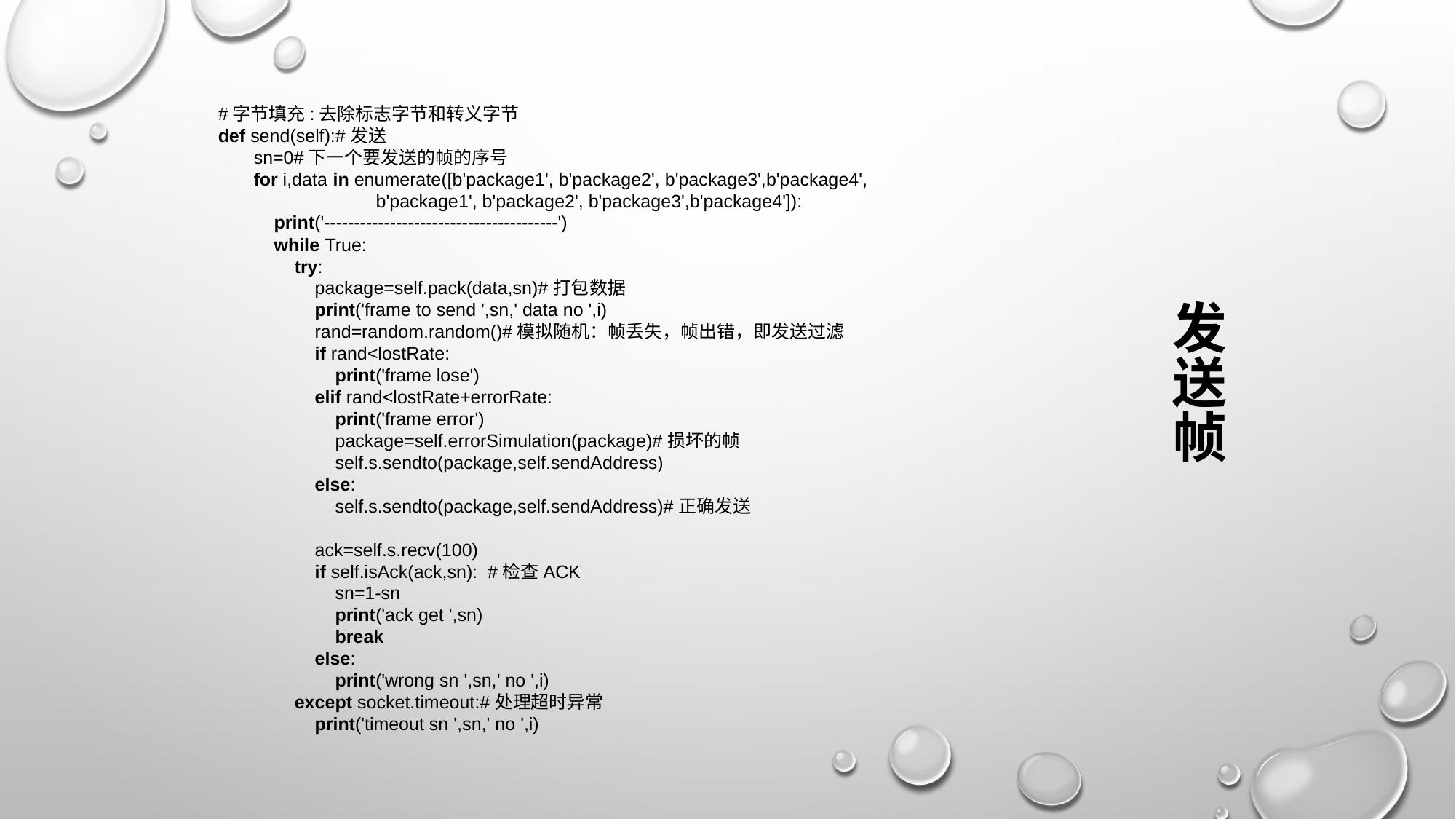

# 发送帧

#字节填充:去除标志字节和转义字节
def send(self):#发送
       sn=0#下一个要发送的帧的序号
       for i,data in enumerate([b'package1', b'package2', b'package3',b'package4',
                               b'package1', b'package2', b'package3',b'package4']):
           print('---------------------------------------')
           while True:
               try:
                   package=self.pack(data,sn)#打包数据
                   print('frame to send ',sn,' data no ',i)
                   rand=random.random()#模拟随机：帧丢失，帧出错，即发送过滤
                   if rand<lostRate:
                       print('frame lose')
                   elif rand<lostRate+errorRate:
                       print('frame error')
                       package=self.errorSimulation(package)#损坏的帧
                       self.s.sendto(package,self.sendAddress)
                   else:
                       self.s.sendto(package,self.sendAddress)#正确发送

                   ack=self.s.recv(100)
                   if self.isAck(ack,sn):  #检查ACK
                       sn=1-sn
                       print('ack get ',sn)
                       break
                   else:
                       print('wrong sn ',sn,' no ',i)
               except socket.timeout:#处理超时异常
                   print('timeout sn ',sn,' no ',i)